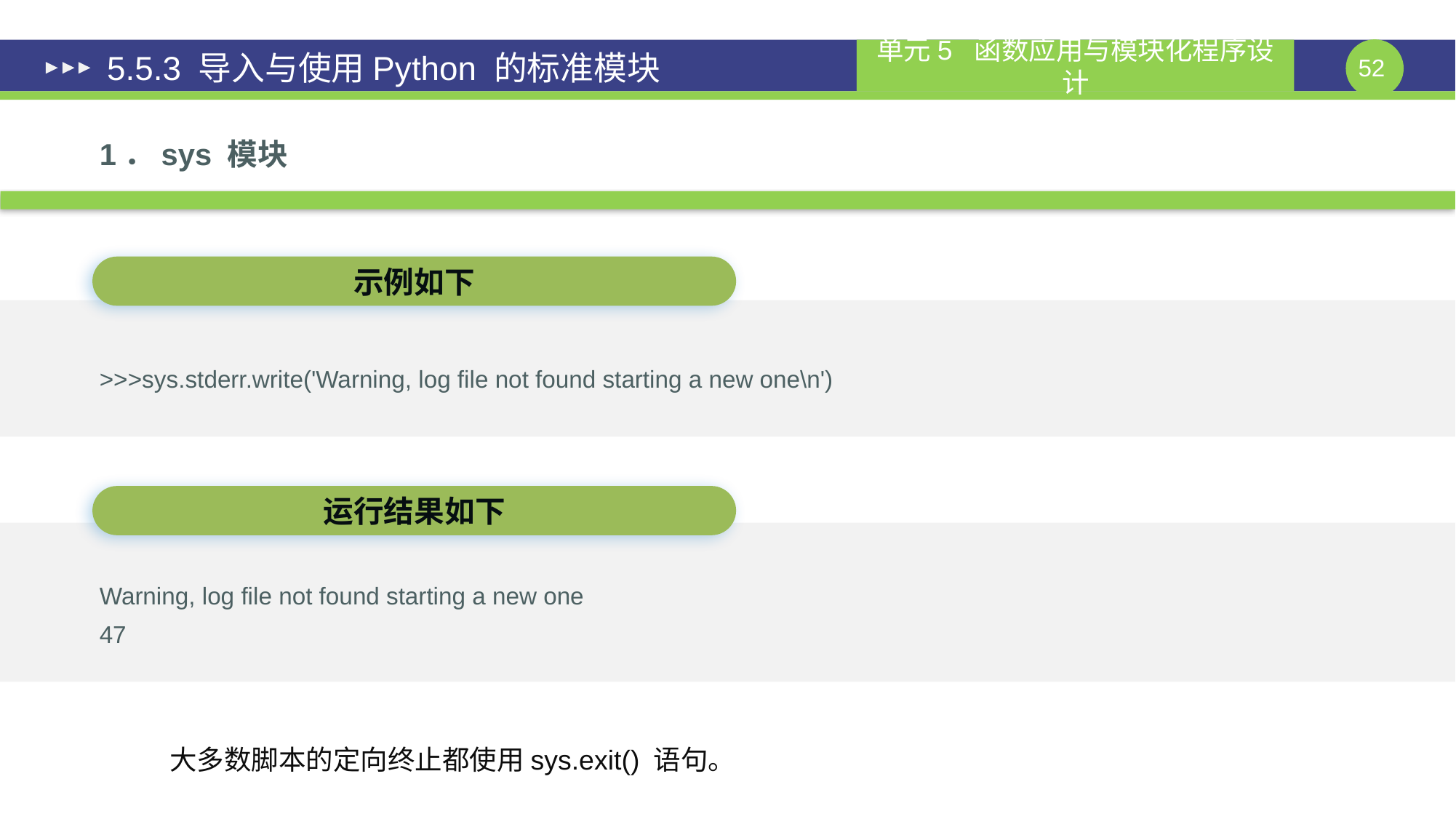

# 5.5.3 导入与使用Python 的标准模块
1．sys 模块

示例如下

>>>sys.stderr.write('Warning, log file not found starting a new one\n')
运行结果如下

Warning, log file not found starting a new one
47
大多数脚本的定向终止都使用sys.exit() 语句。